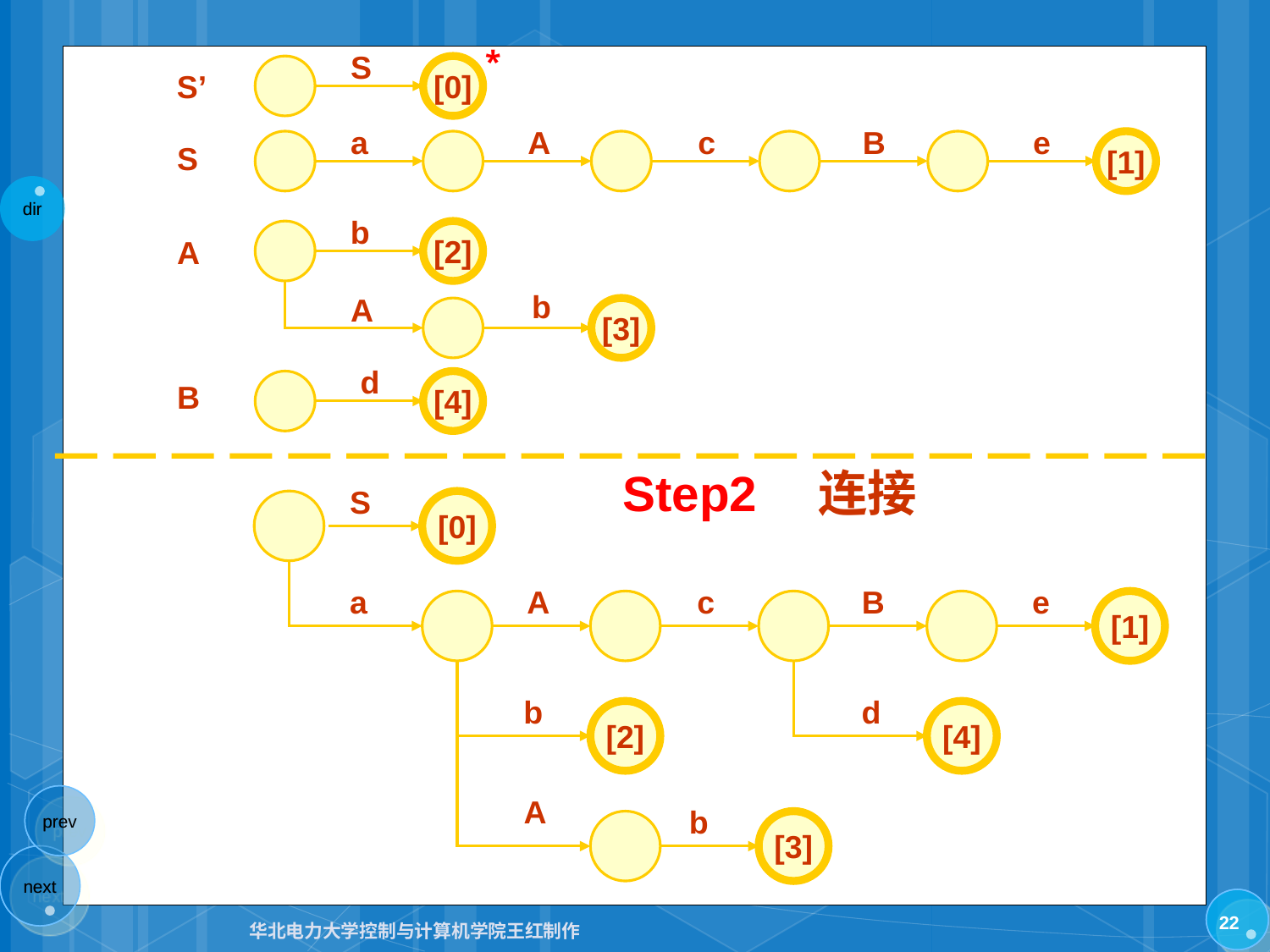

*
S

[0]
S’
a
A
c
B
e

[1]
S
b

[2]
A
b
A

[3]
d
B

[4]

Step2　连接
S

[0]

a
A
c
B
e

[1]
b
d
[2]
[4]
A
b

[3]
22
华北电力大学控制与计算机学院王红制作